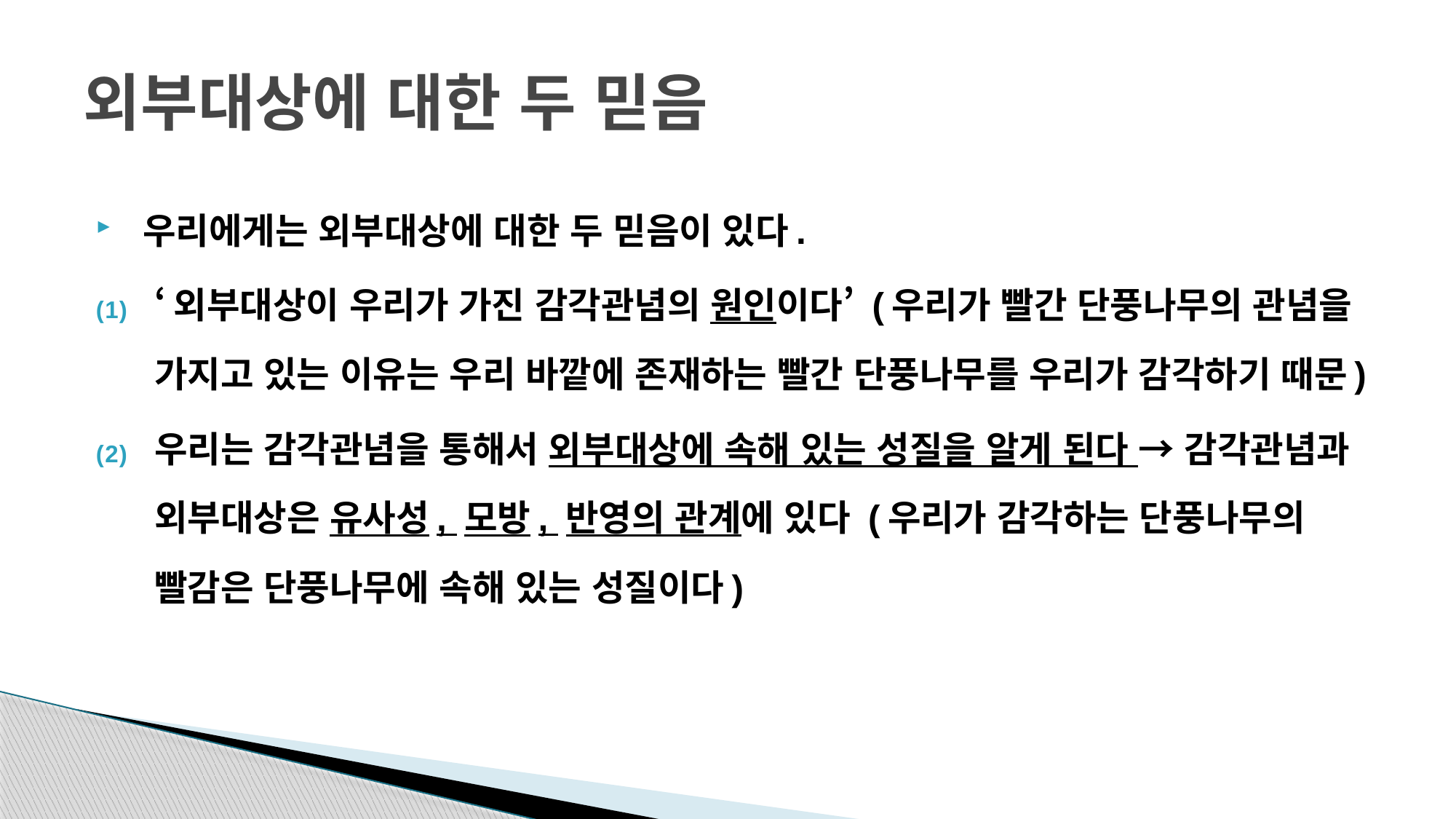

# 외부대상에 대한 두 믿음
 우리에게는 외부대상에 대한 두 믿음이 있다.
‘외부대상이 우리가 가진 감각관념의 원인이다’ (우리가 빨간 단풍나무의 관념을 가지고 있는 이유는 우리 바깥에 존재하는 빨간 단풍나무를 우리가 감각하기 때문)
우리는 감각관념을 통해서 외부대상에 속해 있는 성질을 알게 된다 → 감각관념과 외부대상은 유사성, 모방, 반영의 관계에 있다 (우리가 감각하는 단풍나무의 빨감은 단풍나무에 속해 있는 성질이다)